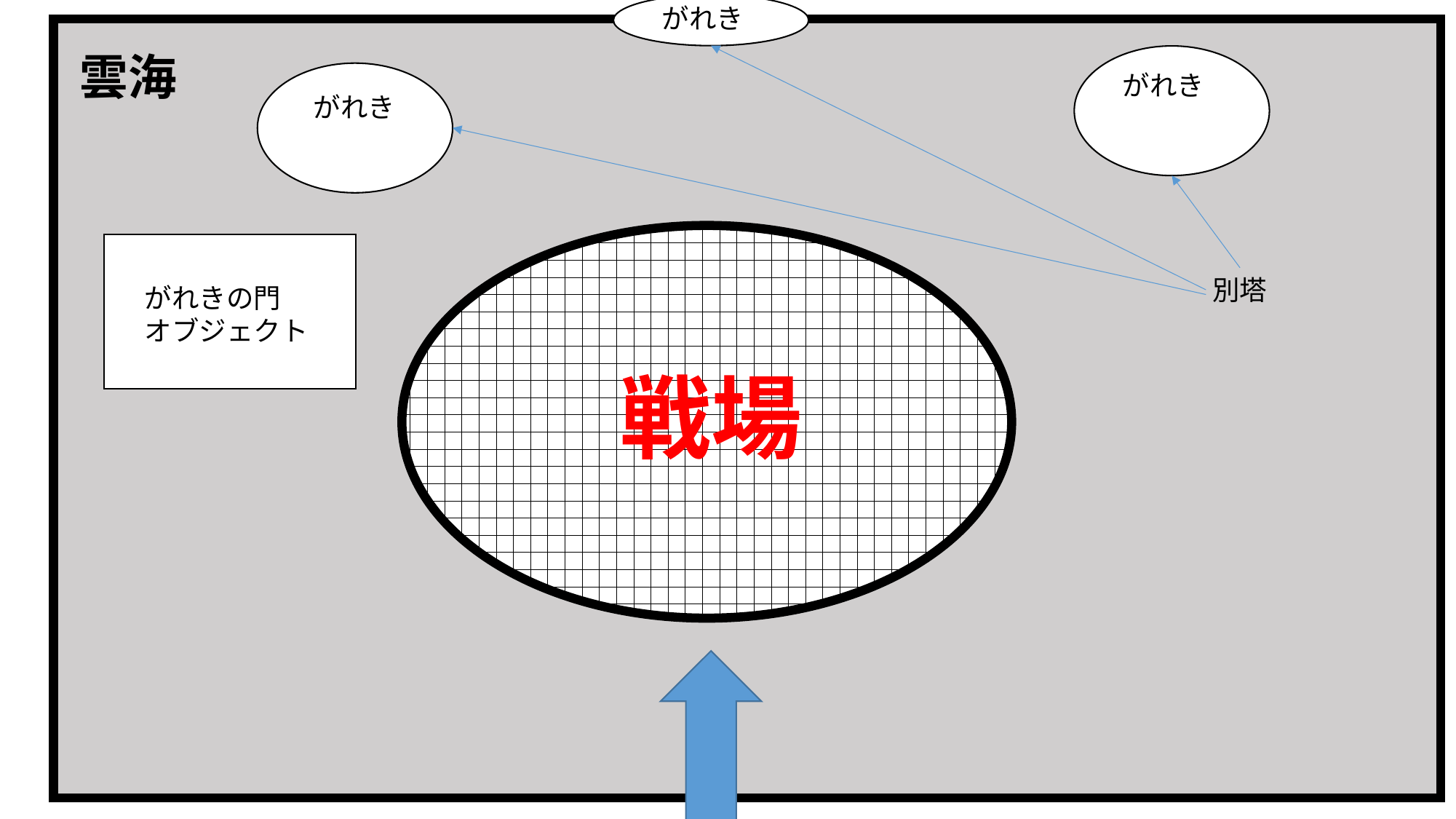

がれき

雲海

がれき
がれき

別塔
がれきの門
オブジェクト
戦場